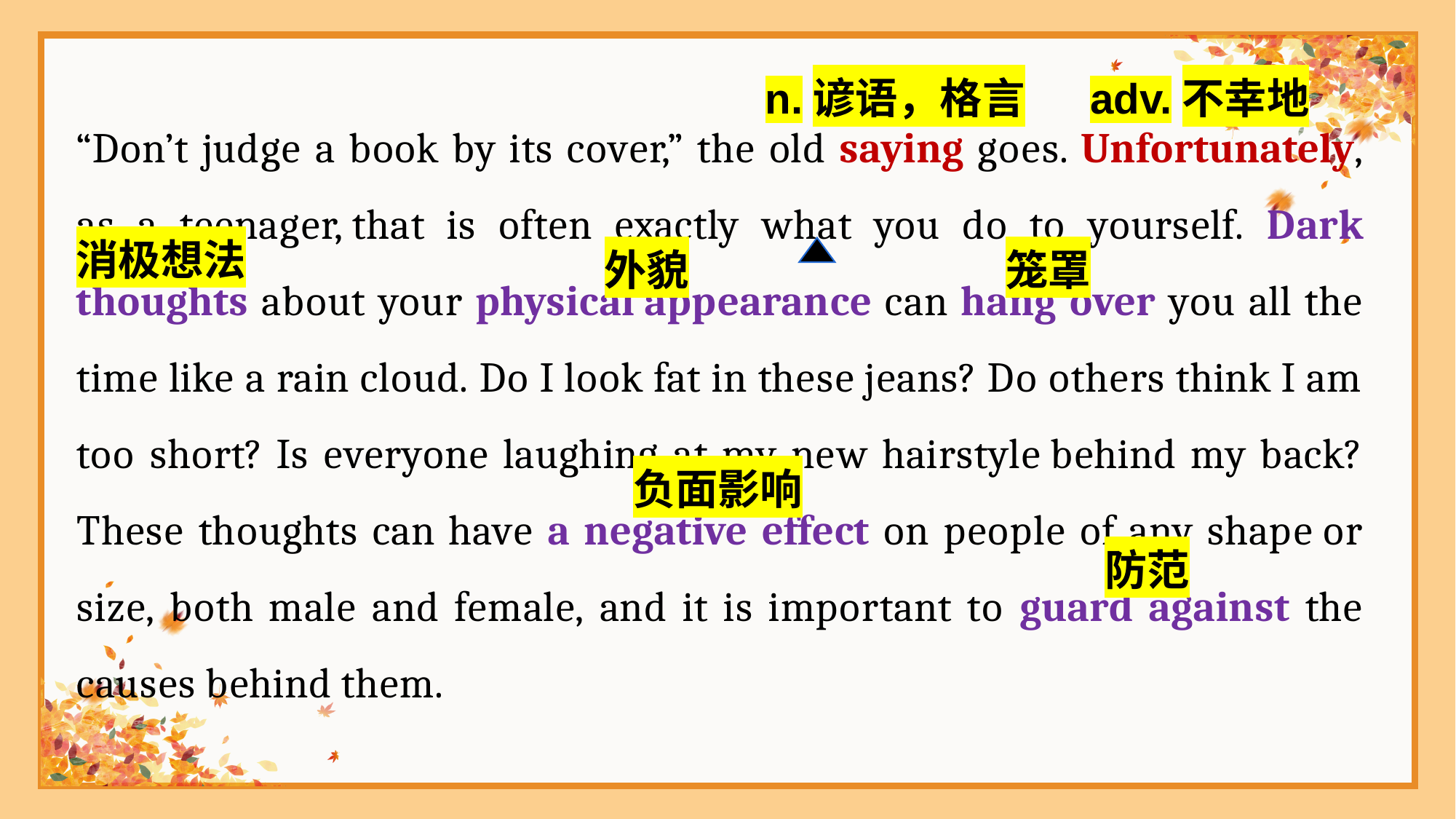

n.谚语，格言
adv.不幸地
“Don’t judge a book by its cover,” the old saying goes. Unfortunately, as a teenager, that is often exactly what you do to yourself. Dark thoughts about your physical appearance can hang over you all the time like a rain cloud. Do I look fat in these jeans? Do others think I am too short? Is everyone laughing at my new hairstyle behind my back? These thoughts can have a negative effect on people of any shape or size, both male and female, and it is important to guard against the causes behind them.
消极想法
外貌

笼罩
负面影响
防范